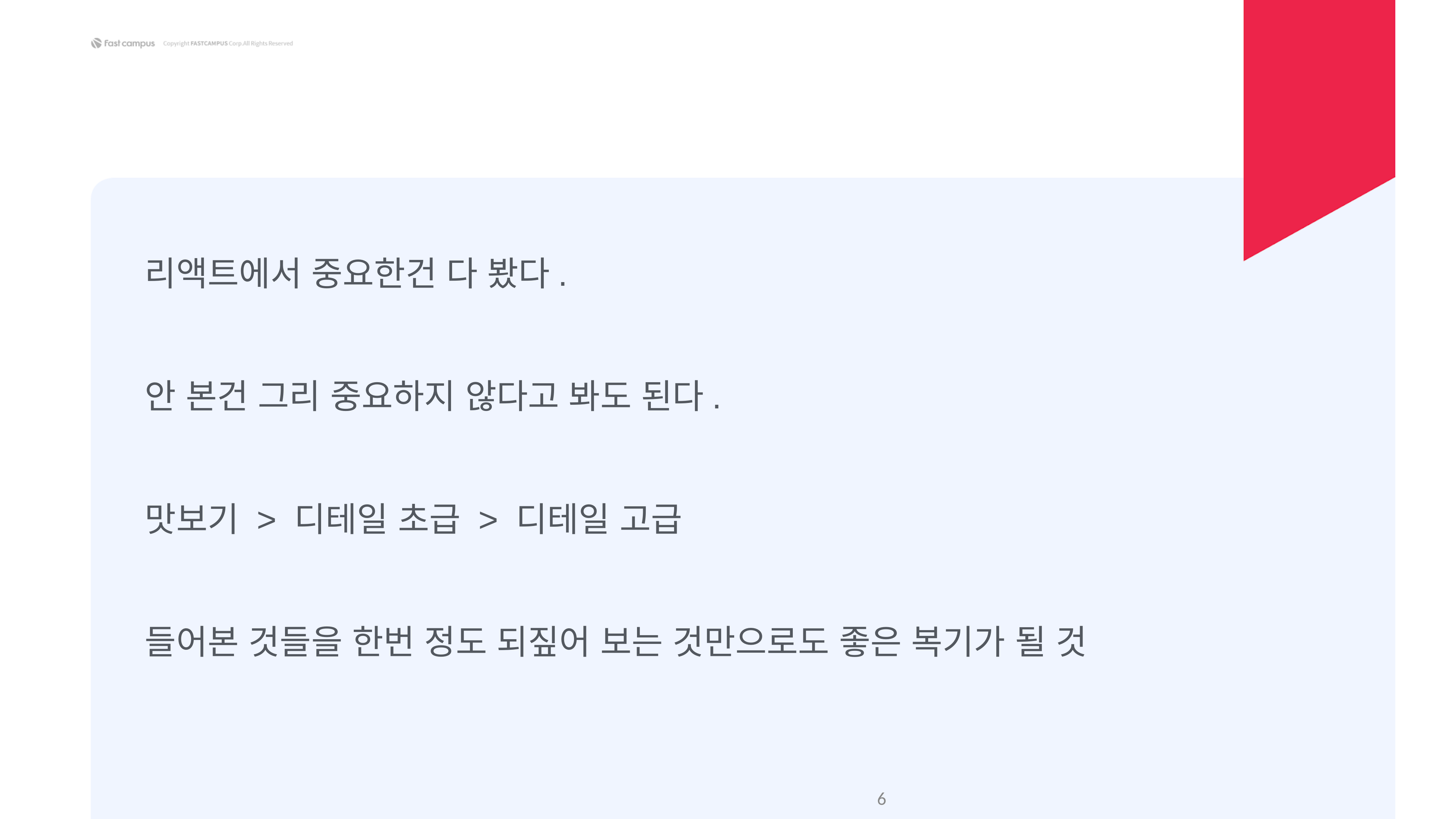

리액트에서 중요한건 다 봤다.

안 본건 그리 중요하지 않다고 봐도 된다.

맛보기 > 디테일 초급 > 디테일 고급

들어본 것들을 한번 정도 되짚어 보는 것만으로도 좋은 복기가 될 것
6